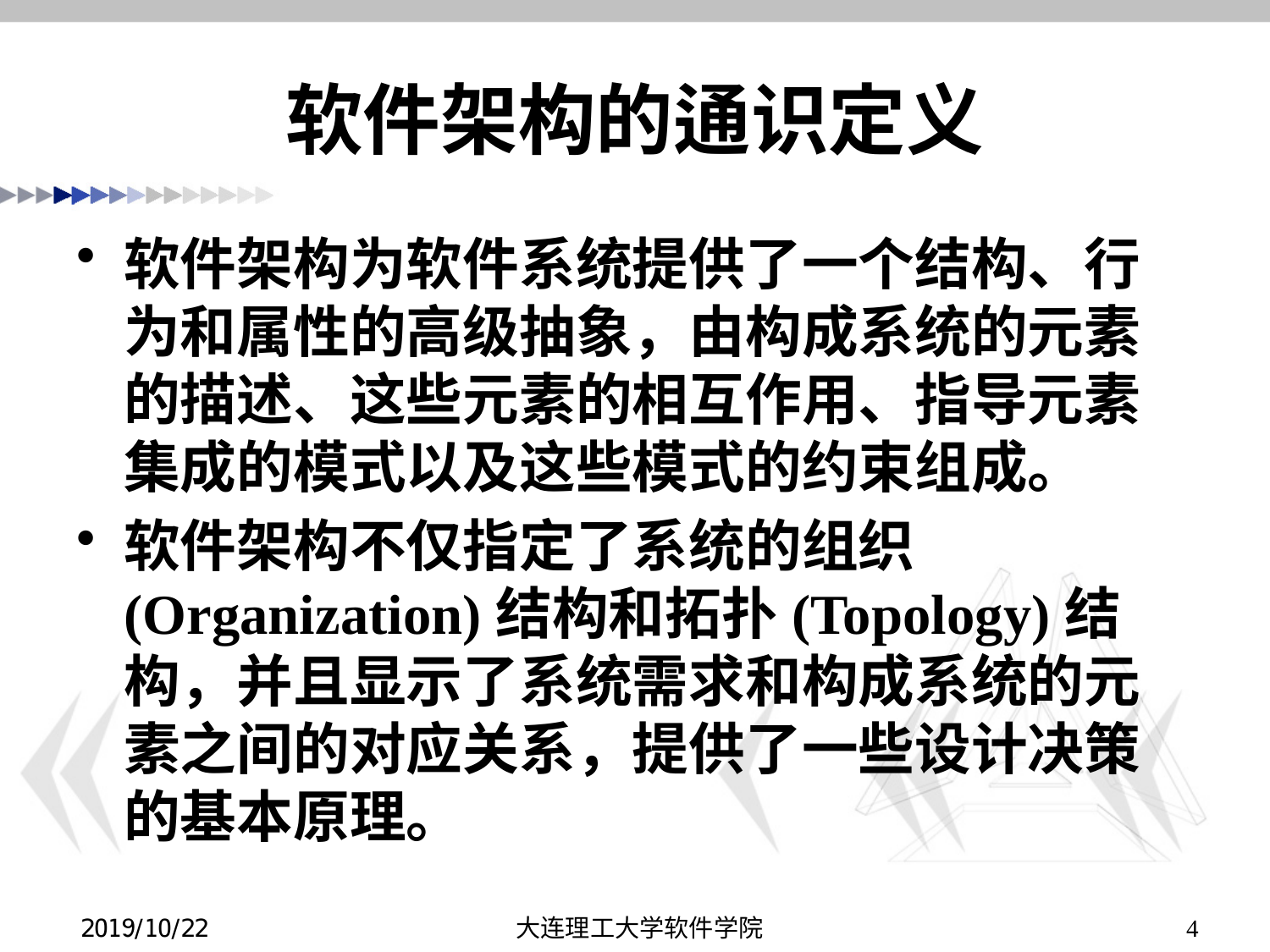

# 软件架构的通识定义
软件架构为软件系统提供了一个结构、行为和属性的高级抽象，由构成系统的元素的描述、这些元素的相互作用、指导元素集成的模式以及这些模式的约束组成。
软件架构不仅指定了系统的组织(Organization)结构和拓扑(Topology)结构，并且显示了系统需求和构成系统的元素之间的对应关系，提供了一些设计决策的基本原理。
2019/10/22
大连理工大学软件学院
4